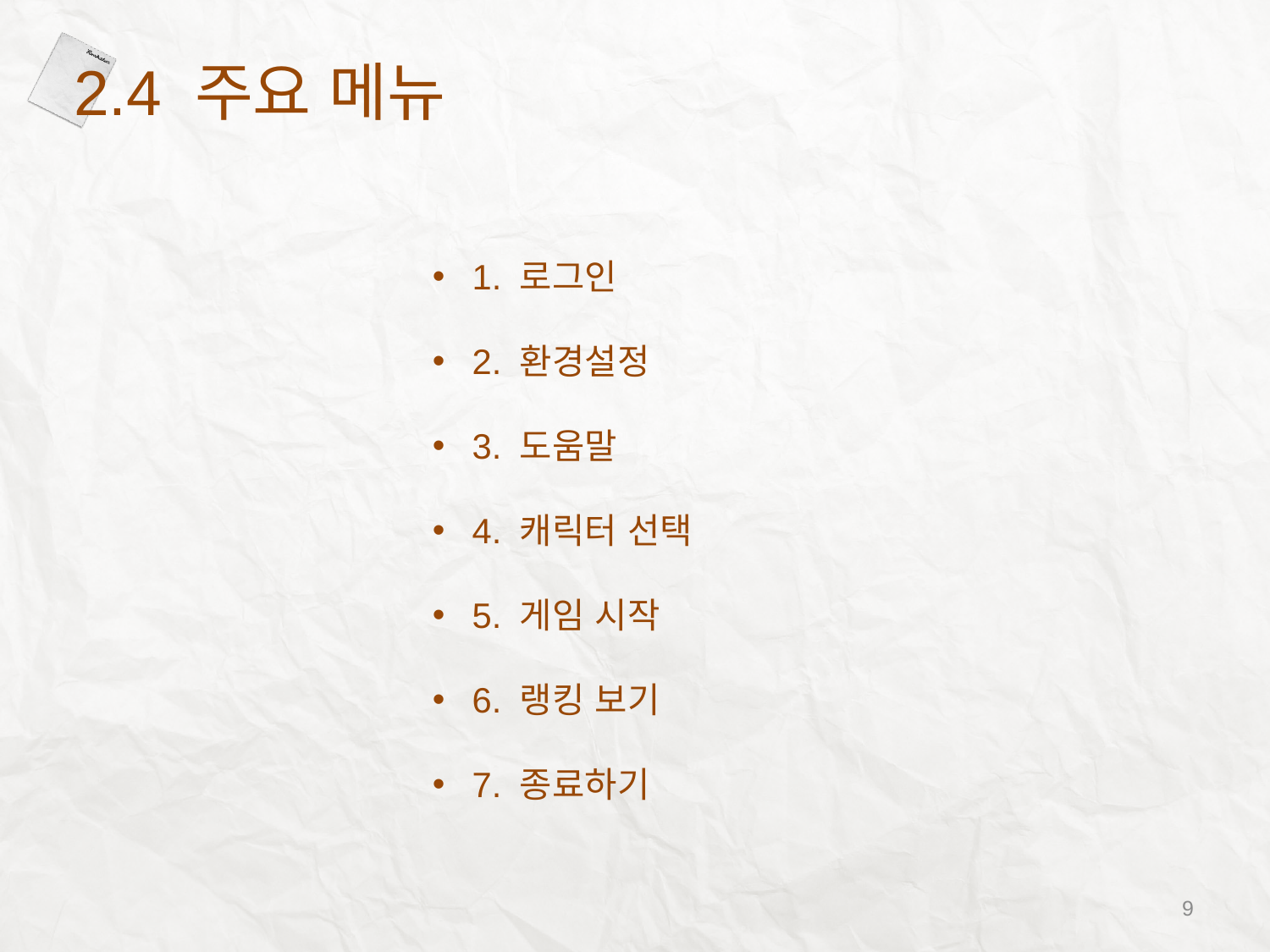

2.4 주요 메뉴
1. 로그인
2. 환경설정
3. 도움말
4. 캐릭터 선택
5. 게임 시작
6. 랭킹 보기
7. 종료하기
9